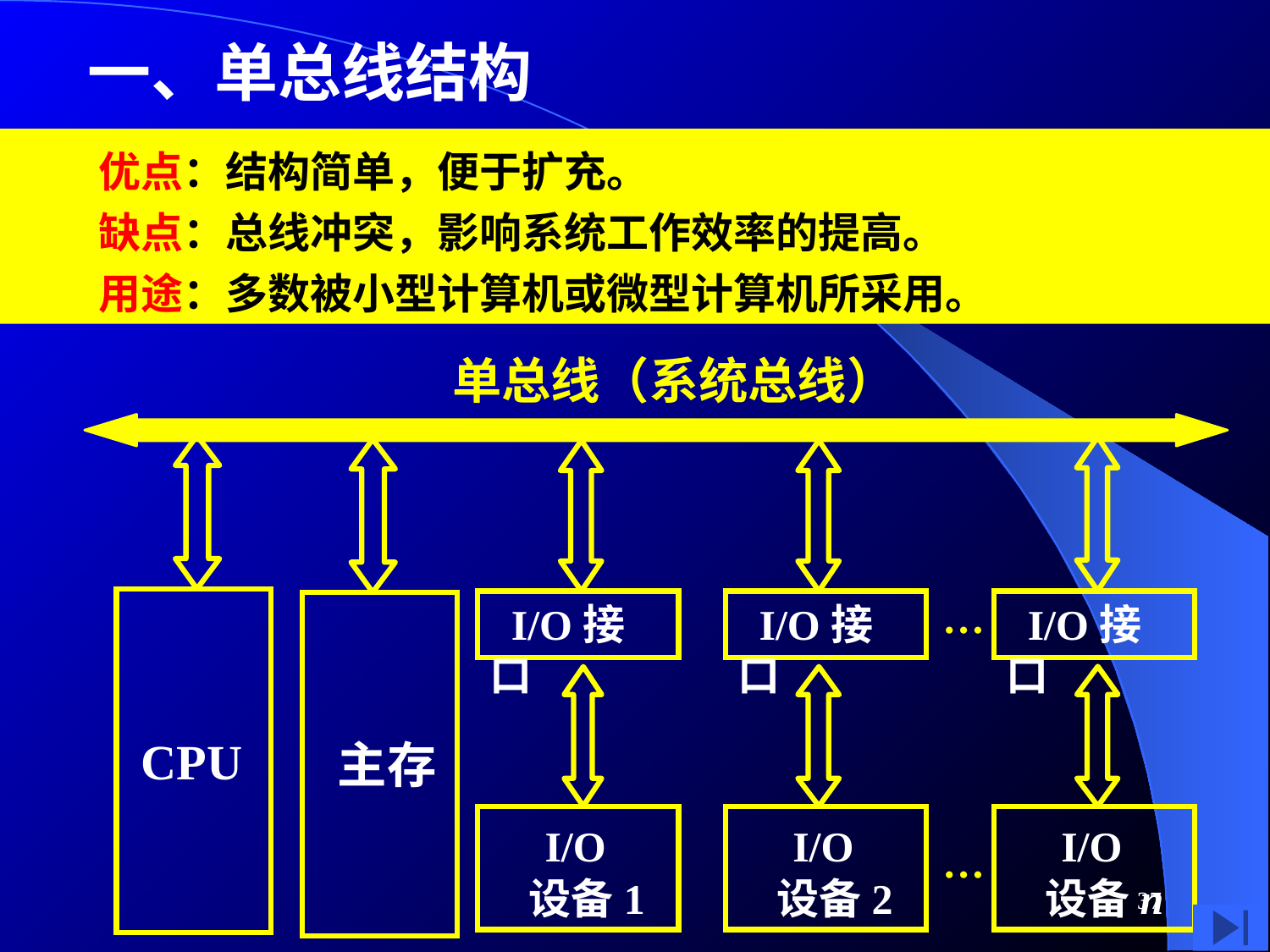

一、单总线结构
        优点：结构简单，便于扩充。
        缺点：总线冲突，影响系统工作效率的提高。
        用途：多数被小型计算机或微型计算机所采用。
单总线（系统总线）

 CPU

 主存

  I/O接口
  I/O接口
…
  I/O接口

       I/O
   设备1
       I/O
   设备2
       I/O
   设备n
…
37